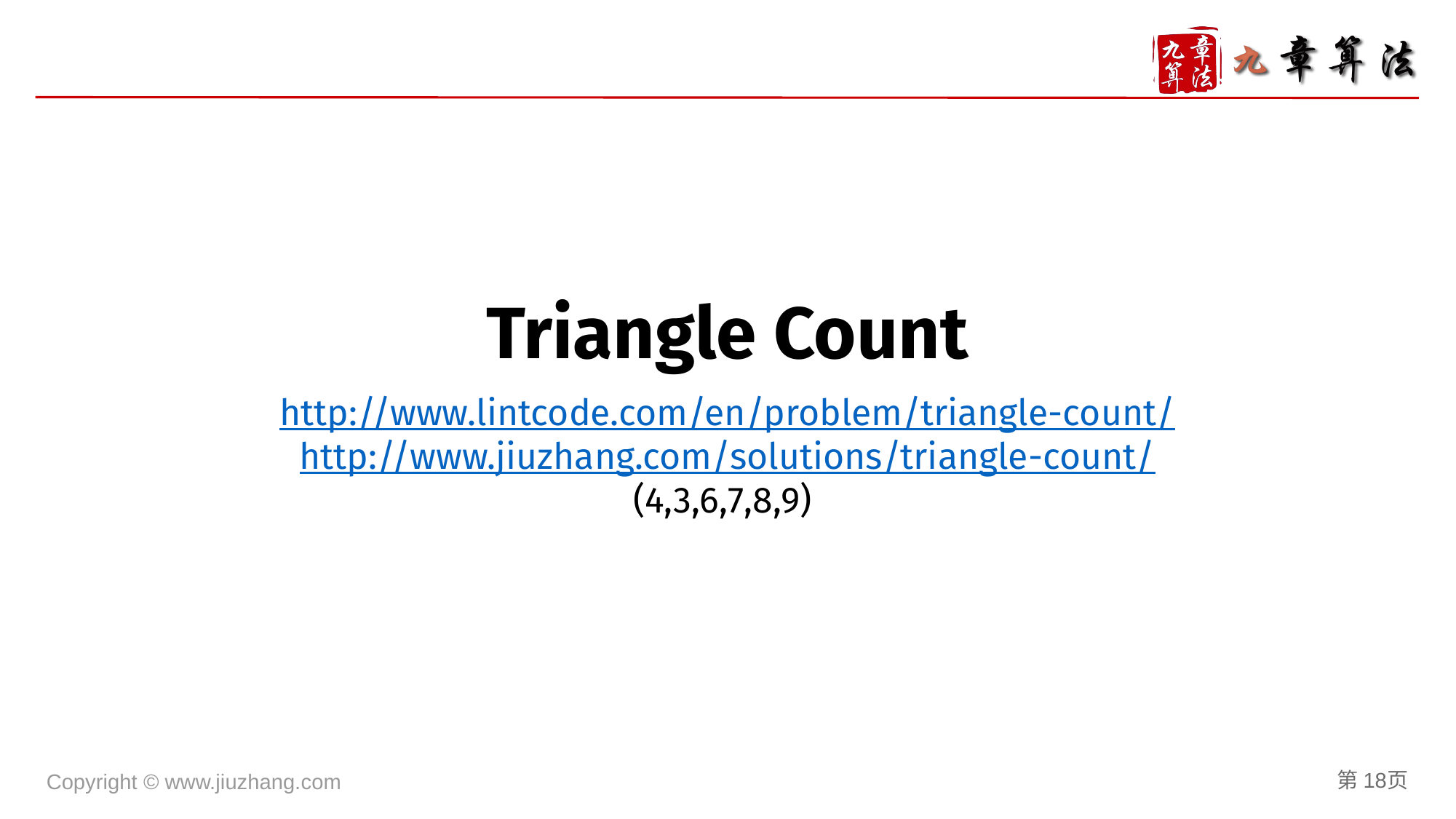

# Triangle Count
http://www.lintcode.com/en/problem/triangle-count/
http://www.jiuzhang.com/solutions/triangle-count/
(4,3,6,7,8,9)

第18页